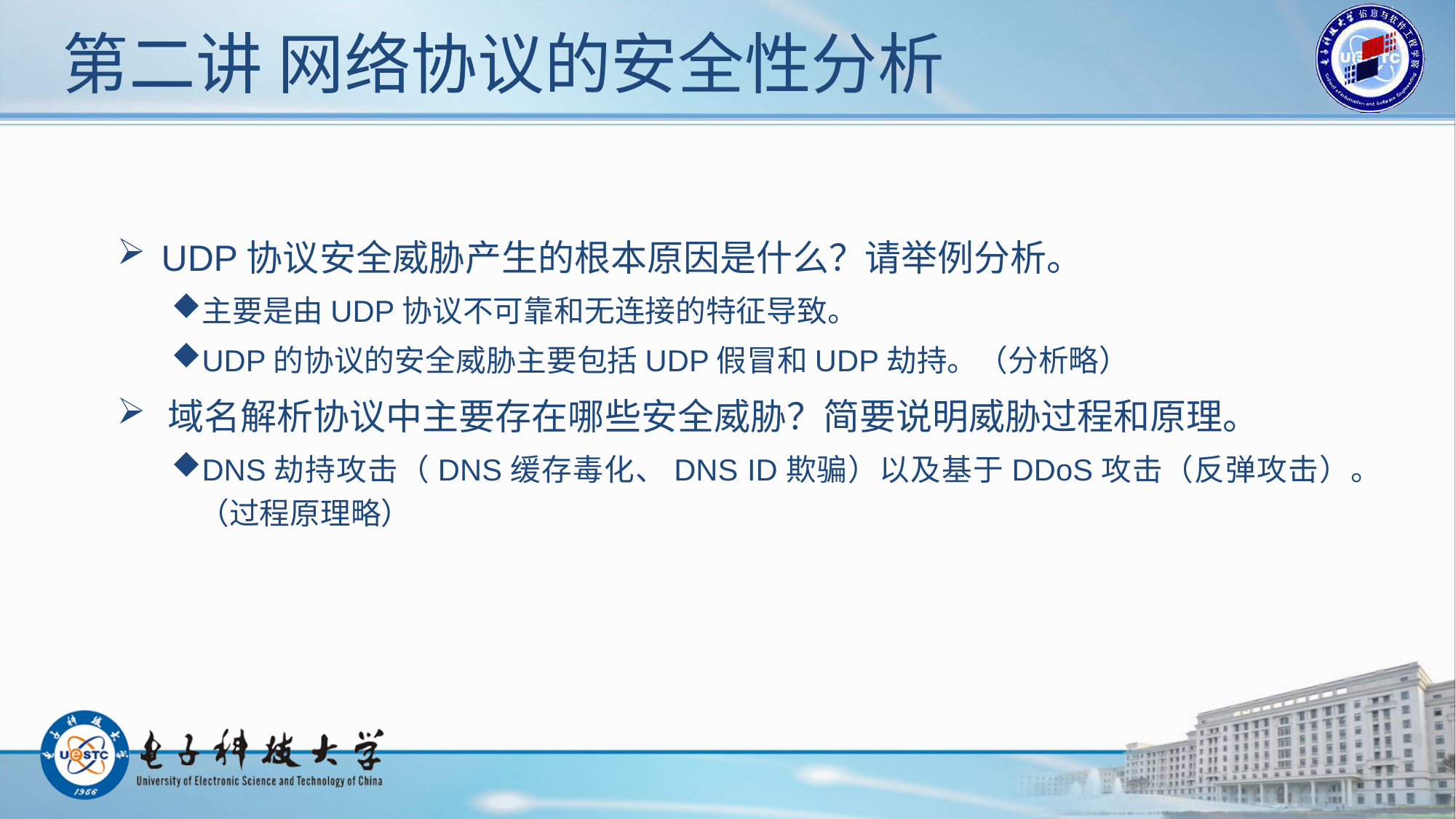

# 第二讲 网络协议的安全性分析
 UDP协议安全威胁产生的根本原因是什么？请举例分析。
主要是由UDP协议不可靠和无连接的特征导致。
UDP的协议的安全威胁主要包括UDP假冒和UDP劫持。（分析略）
 域名解析协议中主要存在哪些安全威胁？简要说明威胁过程和原理。
DNS劫持攻击（DNS缓存毒化、DNS ID欺骗）以及基于DDoS攻击（反弹攻击）。（过程原理略）